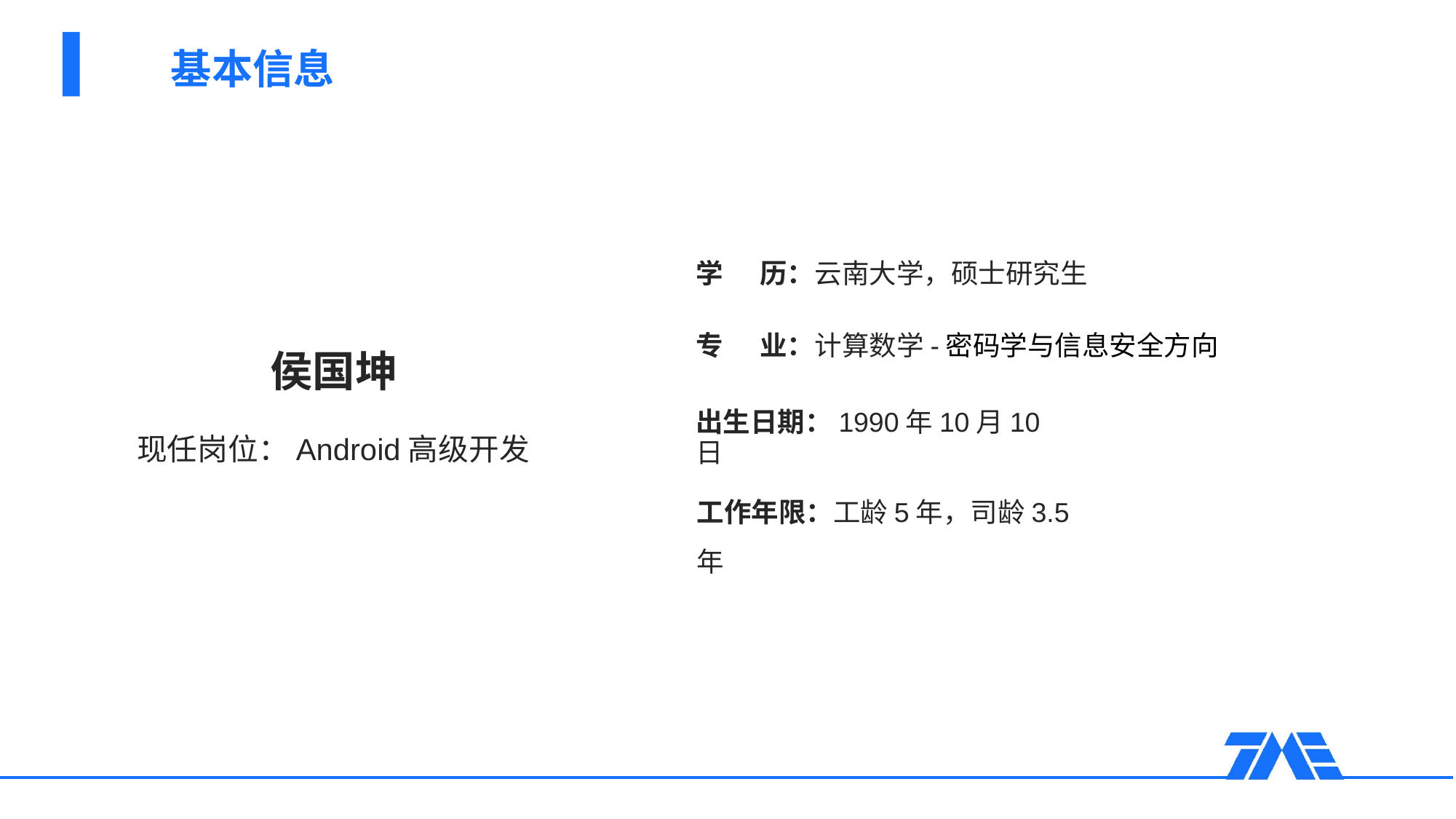

基本信息
学      历：云南大学，硕士研究生
专      业：计算数学-密码学与信息安全方向
出生日期：1990年10月10日
工作年限：工龄5年，司龄3.5年
侯国坤

现任岗位：Android高级开发
第一步